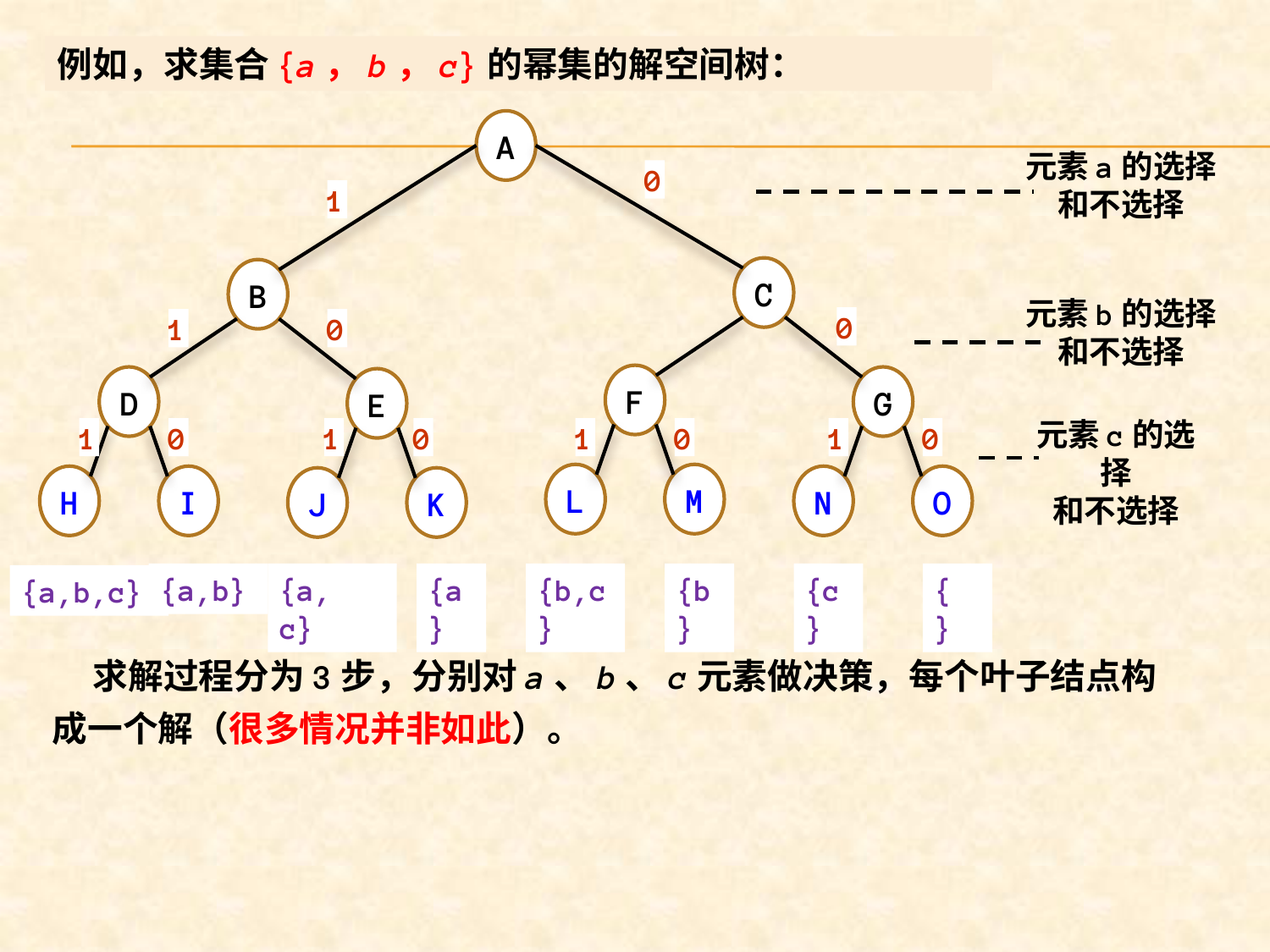

例如，求集合{a，b，c}的幂集的解空间树：
A
0
1
C
B
0
1
0
F
D
G
E
1
0
1
0
1
0
1
0
L
M
H
I
N
O
J
K
{a,b}
{a, c}
{a}
{b,c}
{b}
{c}
{ }
{a,b,c}
元素a的选择
和不选择
元素b的选择
和不选择
元素c的选择
和不选择
    求解过程分为3步，分别对a、b、c元素做决策，每个叶子结点构成一个解（很多情况并非如此）。